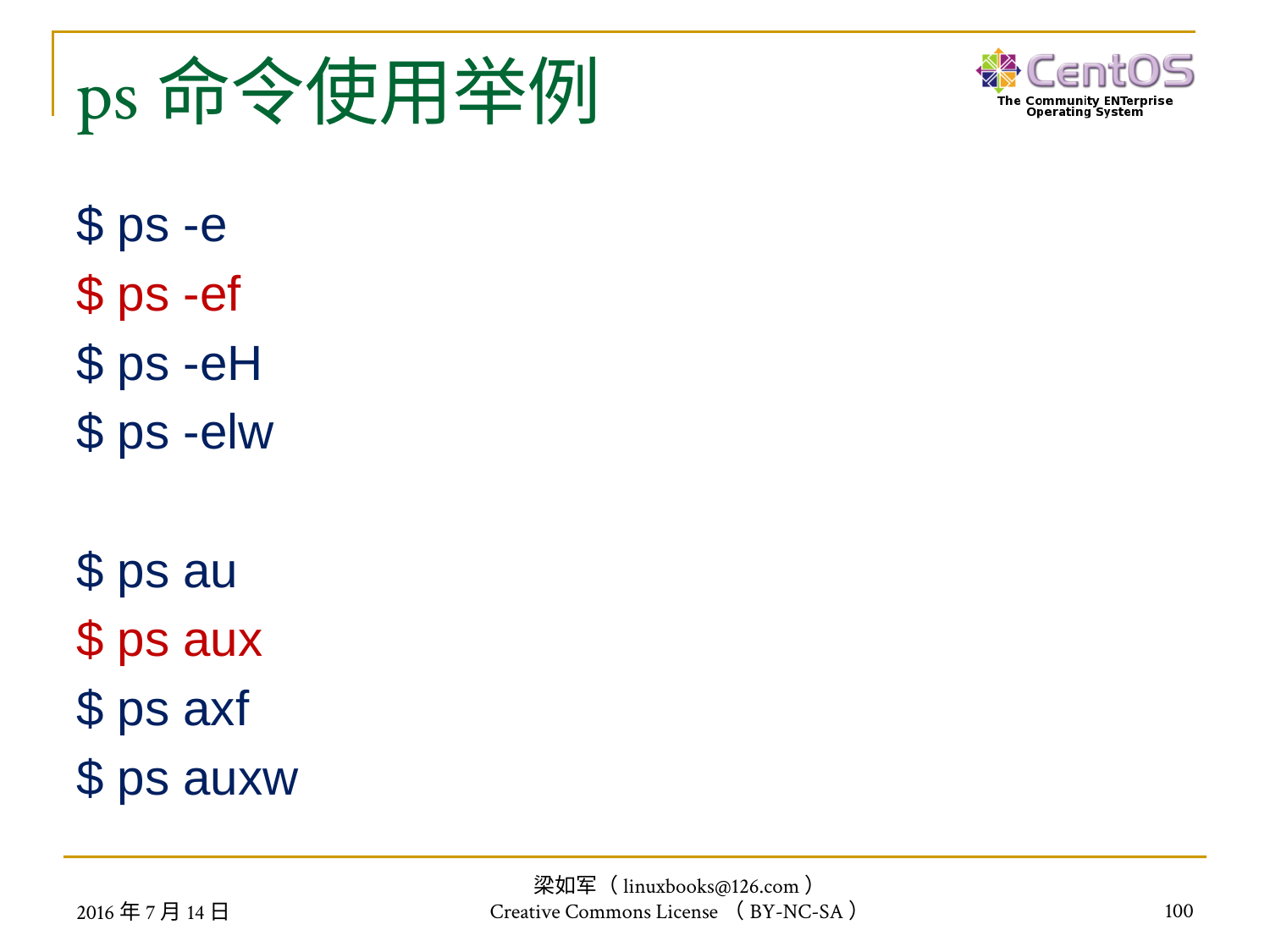

# ps命令使用举例
$ ps -e
$ ps -ef
$ ps -eH
$ ps -elw

$ ps au
$ ps aux
$ ps axf
$ ps auxw
梁如军（linuxbooks@126.com）
Creative Commons License（BY-NC-SA）
2016年7月14日
100